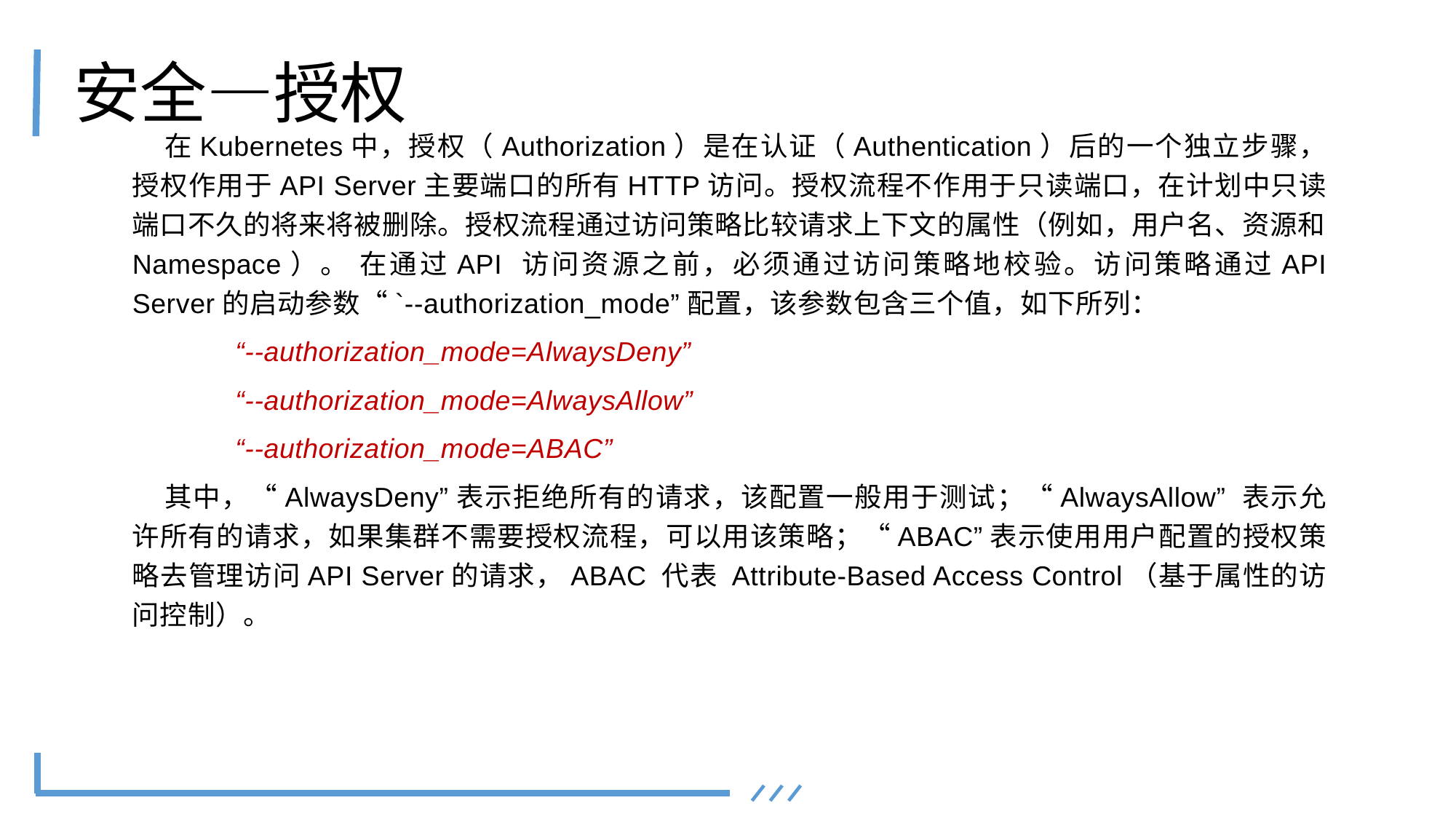

# 安全—授权
在Kubernetes中，授权（Authorization）是在认证（Authentication）后的一个独立步骤，授权作用于API Server主要端口的所有HTTP访问。授权流程不作用于只读端口，在计划中只读端口不久的将来将被删除。授权流程通过访问策略比较请求上下文的属性（例如，用户名、资源和Namespace）。 在通过API 访问资源之前，必须通过访问策略地校验。访问策略通过API Server的启动参数“`--authorization_mode”配置，该参数包含三个值，如下所列：
  “--authorization_mode=AlwaysDeny”
  “--authorization_mode=AlwaysAllow”
  “--authorization_mode=ABAC”
其中，“AlwaysDeny”表示拒绝所有的请求，该配置一般用于测试；“AlwaysAllow” 表示允许所有的请求，如果集群不需要授权流程，可以用该策略；“ABAC”表示使用用户配置的授权策略去管理访问API Server的请求，ABAC 代表 Attribute-Based Access Control（基于属性的访问控制）。